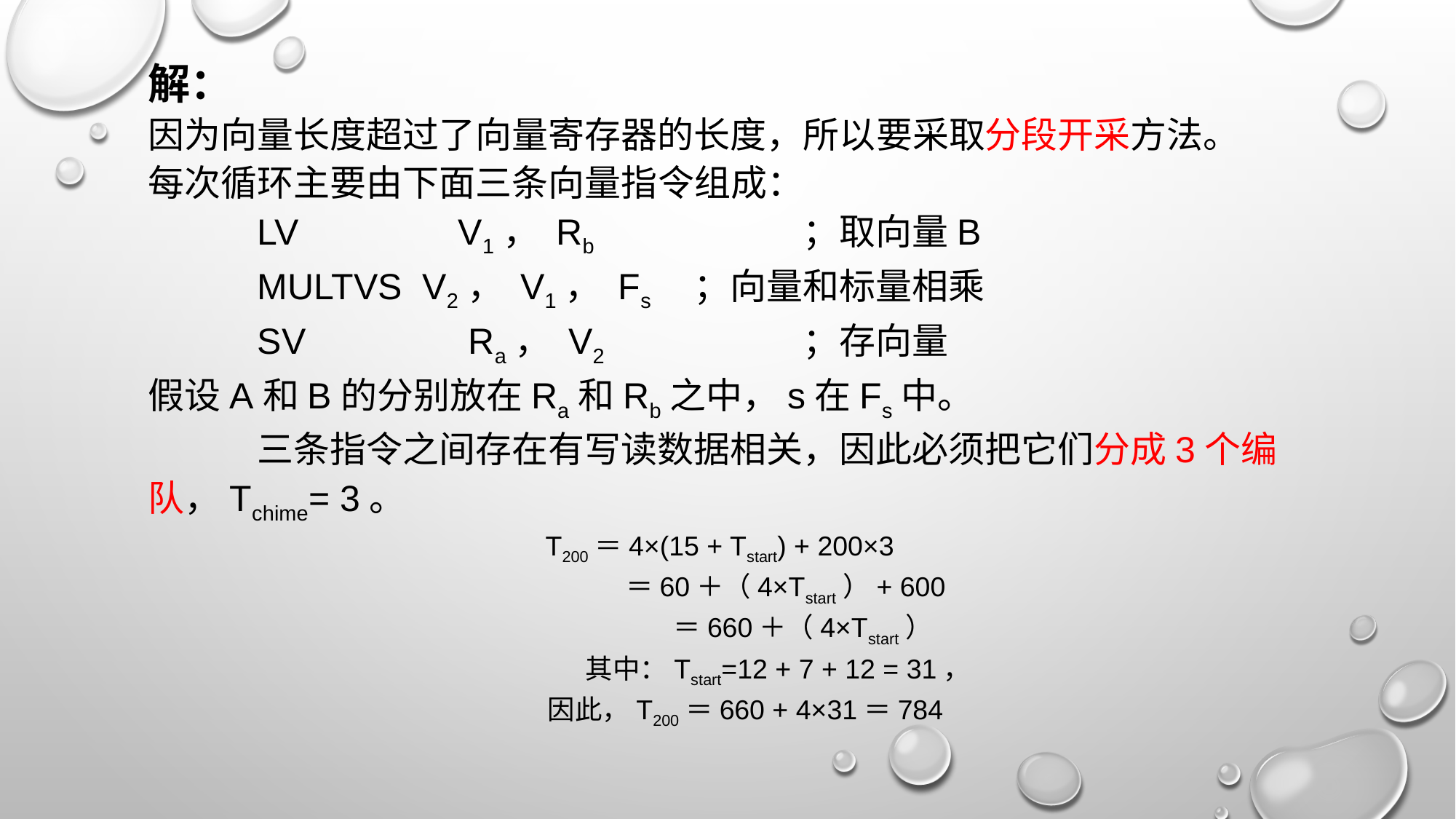

解：
因为向量长度超过了向量寄存器的长度，所以要采取分段开采方法。
每次循环主要由下面三条向量指令组成：
	LV	         V1， Rb		；取向量B
	MULTVS  V2， V1， Fs	；向量和标量相乘
	SV	          Ra， V2		；存向量
假设A和B的分别放在Ra和Rb之中，s在Fs中。
	三条指令之间存在有写读数据相关，因此必须把它们分成3个编队，Tchime= 3。
T200＝4×(15 + Tstart) + 200×3
                   ＝60＋（4×Tstart）+ 600
   	       ＝660＋（4×Tstart）
	其中：Tstart=12 + 7 + 12 = 31，
      因此，T200＝660 + 4×31＝784